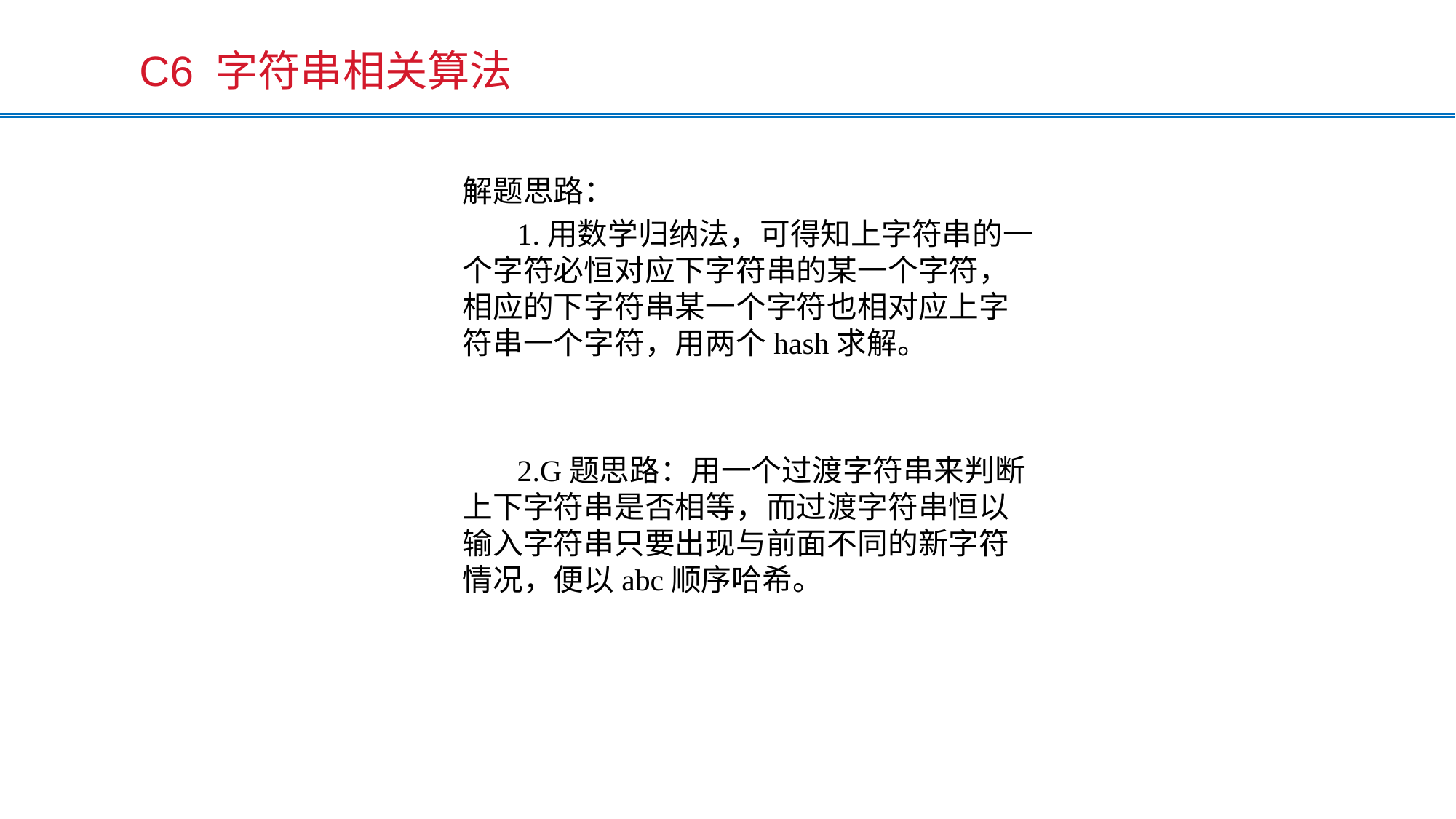

C6 字符串相关算法
解题思路：
1.用数学归纳法，可得知上字符串的一个字符必恒对应下字符串的某一个字符，相应的下字符串某一个字符也相对应上字符串一个字符，用两个hash求解。

2.G题思路：用一个过渡字符串来判断上下字符串是否相等，而过渡字符串恒以输入字符串只要出现与前面不同的新字符情况，便以abc顺序哈希。